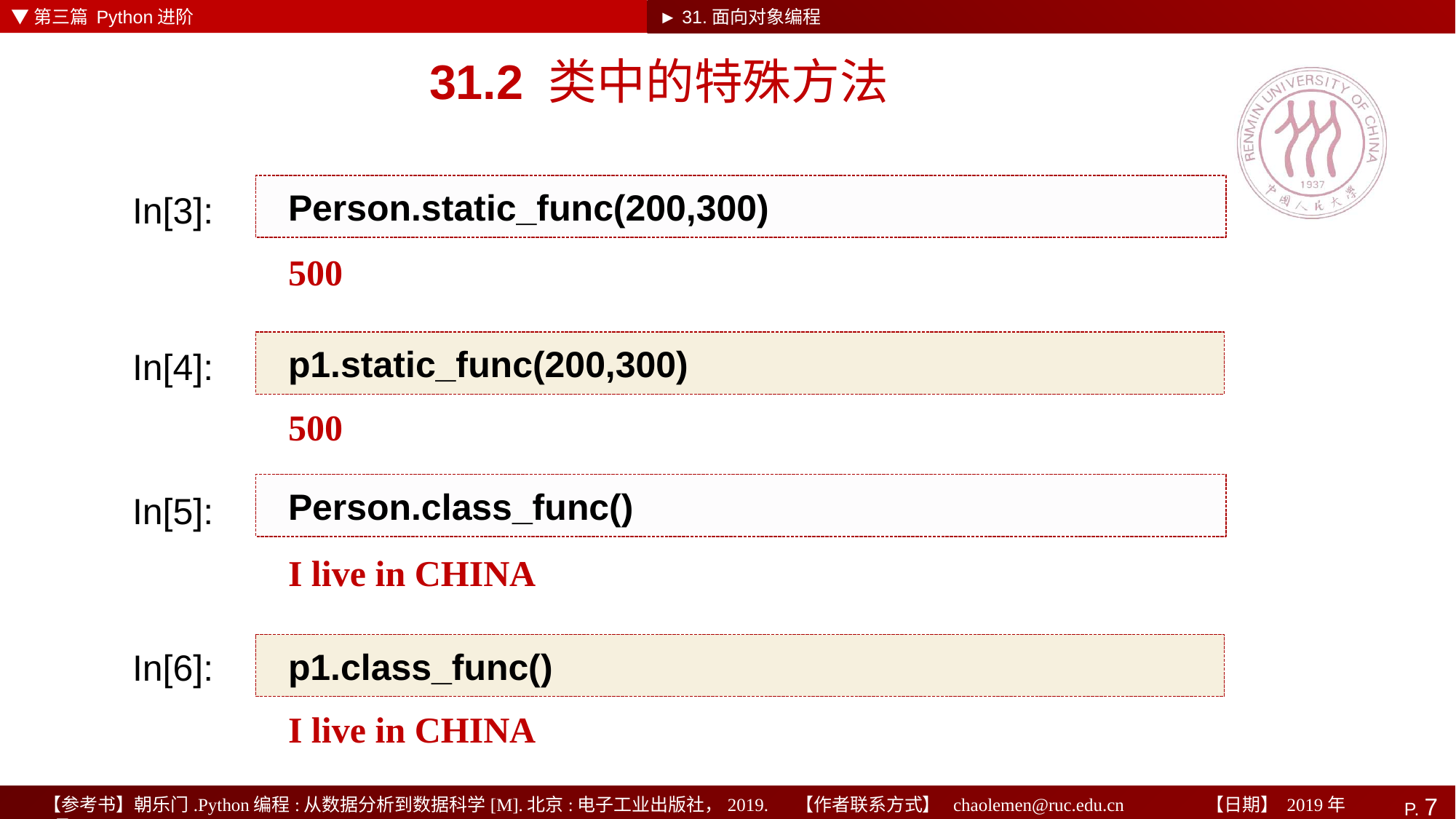

▼第三篇 Python进阶
► 31.面向对象编程
31.2 类中的特殊方法
Person.static_func(200,300)
In[3]:
500
p1.static_func(200,300)
In[4]:
500

Person.class_func()
In[5]:
I live in CHINA
p1.class_func()
In[6]:
I live in CHINA